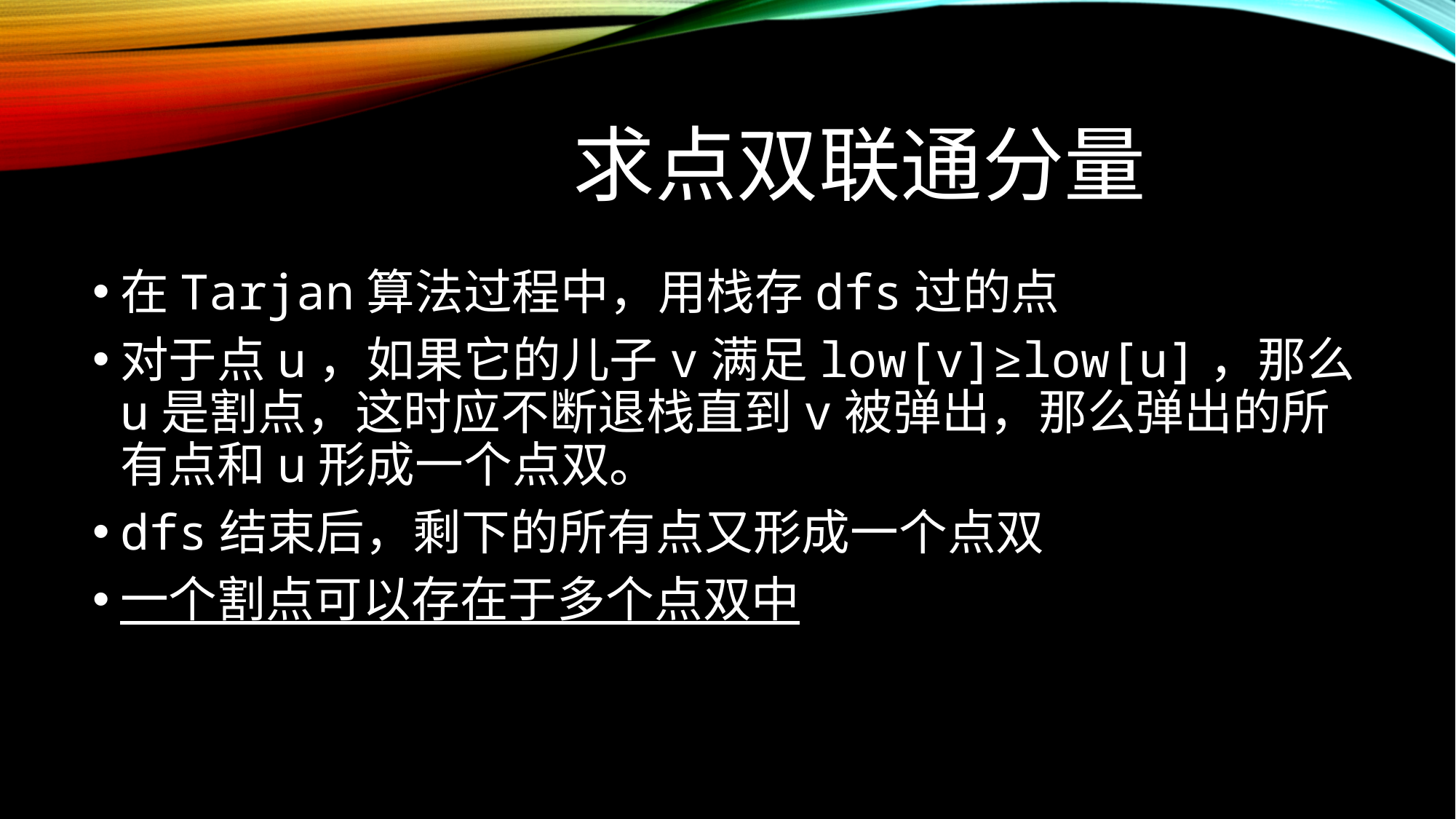

# 求点双联通分量
在Tarjan算法过程中，用栈存dfs过的点
对于点u，如果它的儿子v满足low[v]≥low[u]，那么u是割点，这时应不断退栈直到v被弹出，那么弹出的所有点和u形成一个点双。
dfs结束后，剩下的所有点又形成一个点双
一个割点可以存在于多个点双中